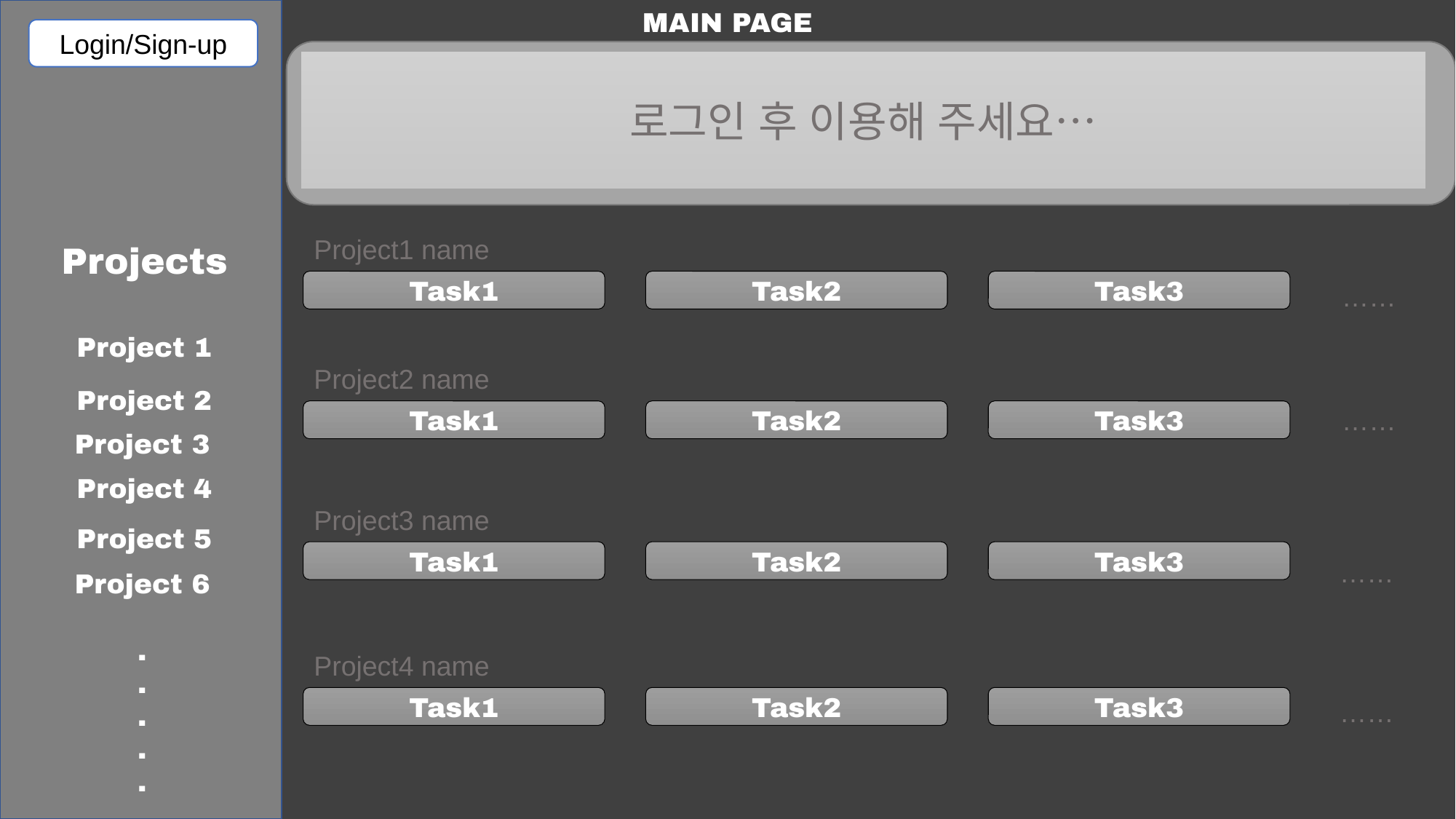

MAIN PAGE
Login/Sign-up

로그인 후 이용해 주세요…
Project1 name
Projects
Project 1
Project 2
Project 3
Project 4
Project 5
Project 6
.
.
.
.
.

Task3
Task2
Task1
……
Project2 name
……
Task3
Task2
Task1
Project3 name
Task3
Task2
Task1
……
Project4 name
Task3
Task2
Task1
……